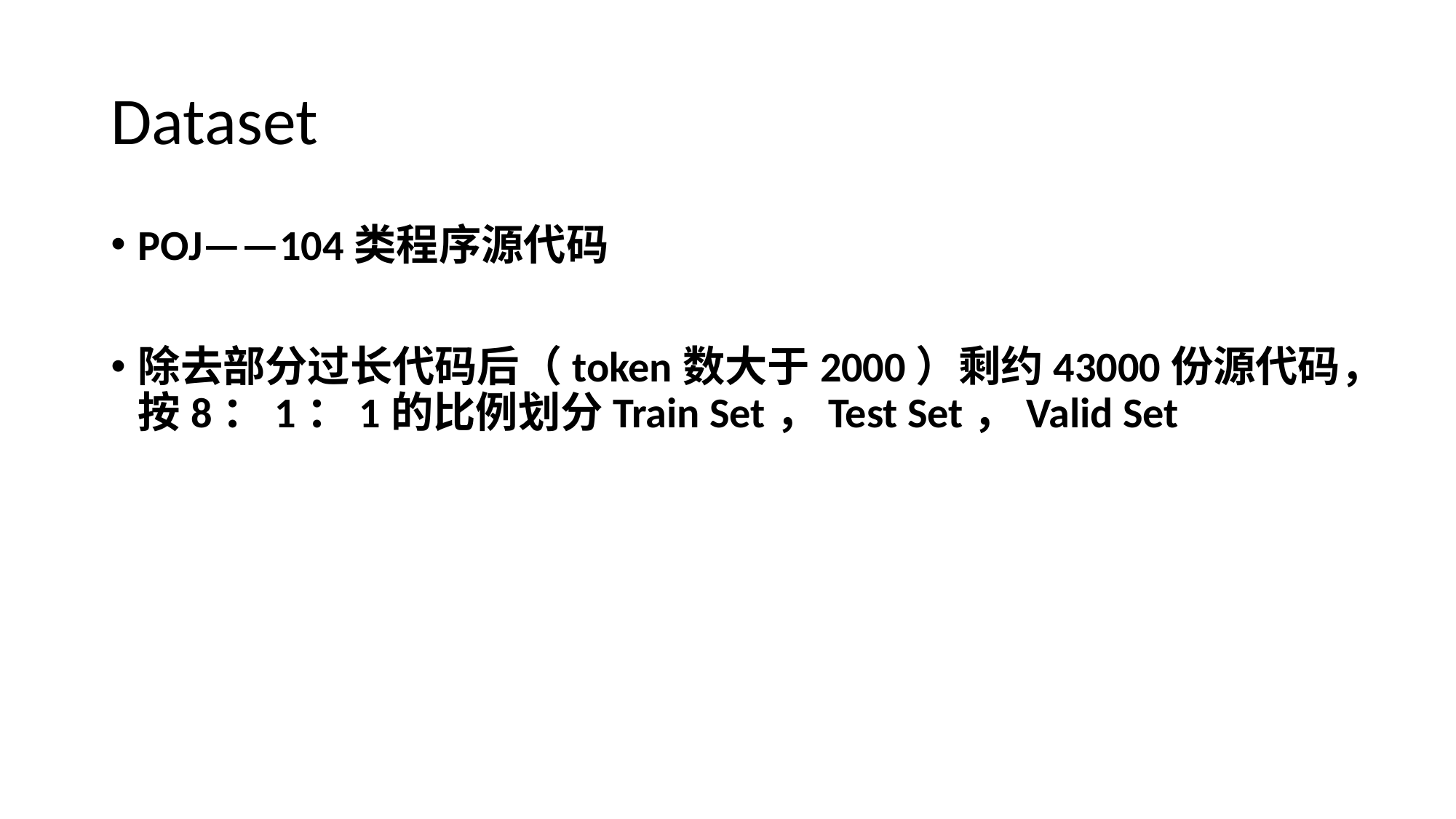

# Dataset
POJ——104类程序源代码

除去部分过长代码后（token数大于2000）剩约43000份源代码，按8：1：1的比例划分Train Set，Test Set，Valid Set